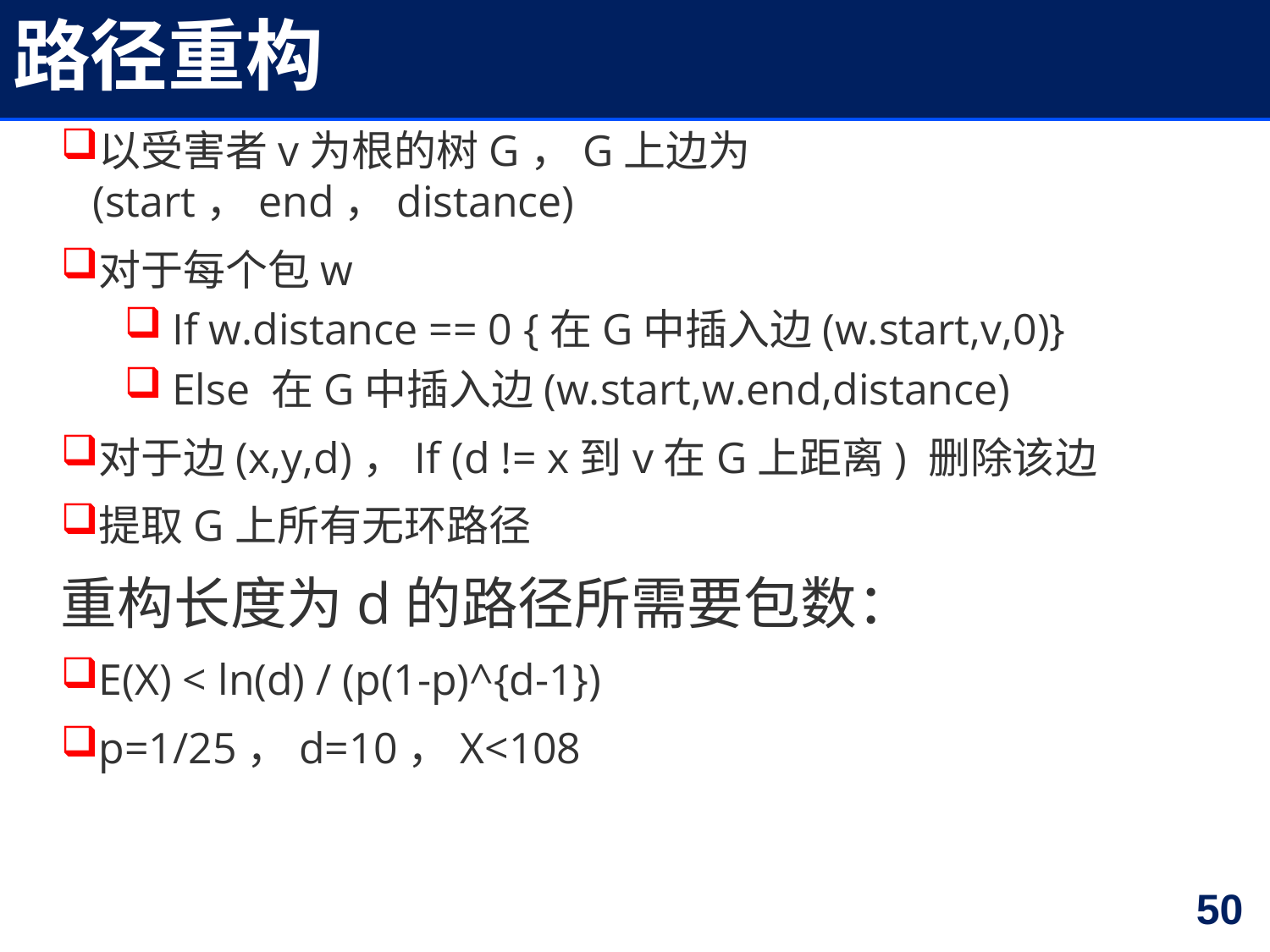

# 路径重构
以受害者v为根的树G，G上边为(start，end，distance)
对于每个包w
If w.distance == 0 {在G中插入边(w.start,v,0)}
Else 在G中插入边(w.start,w.end,distance)
对于边(x,y,d)，If (d != x到v在G上距离) 删除该边
提取G上所有无环路径
重构长度为d的路径所需要包数：
E(X) < ln(d) / (p(1-p)^{d-1})
p=1/25，d=10，X<108
50